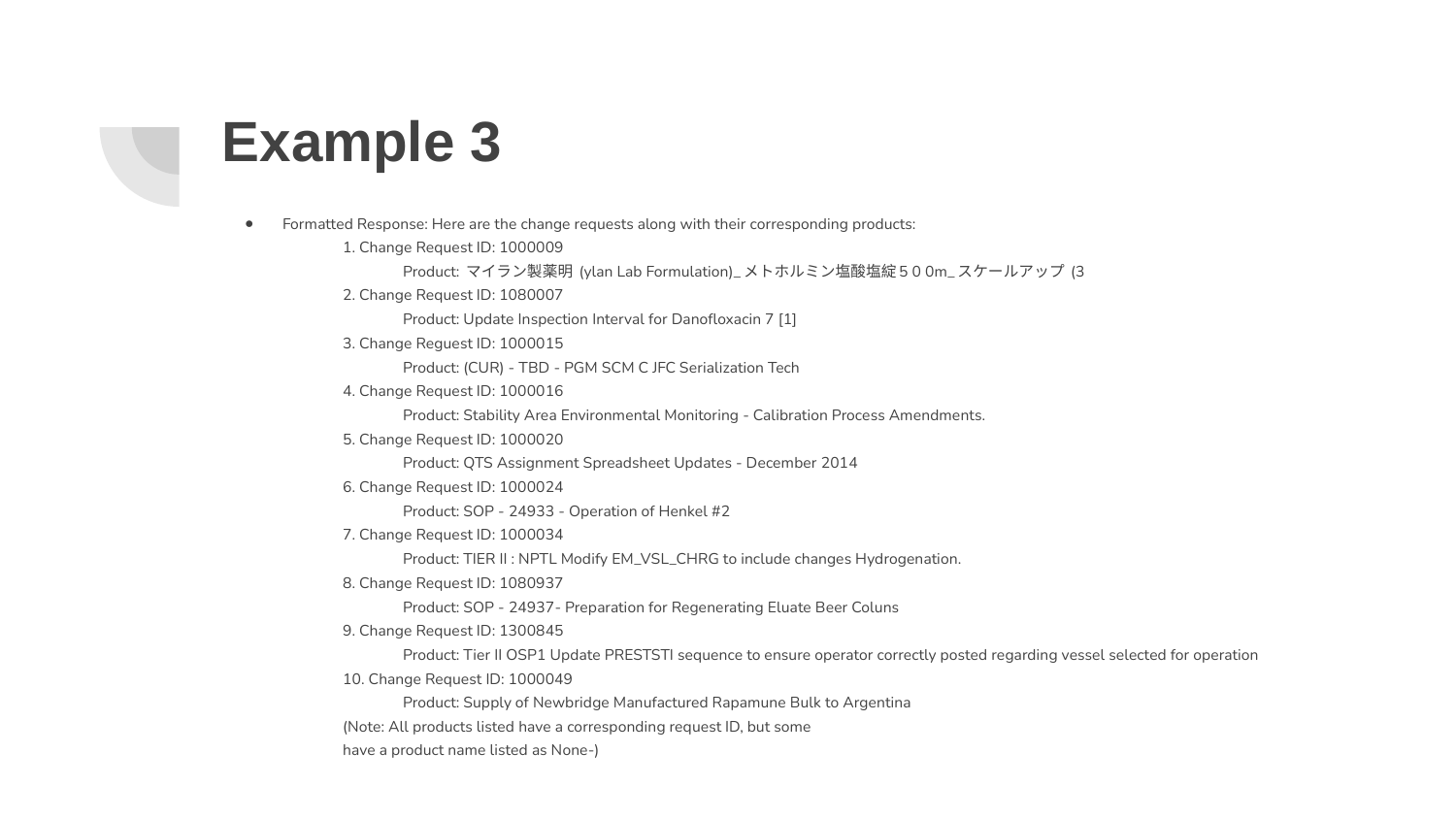

# Example 3
Formatted Response: Here are the change requests along with their corresponding products:
1. Change Request ID: 1000009
Product: マイラン製薬明 (ylan Lab Formulation)_メトホルミン塩酸塩綻5 0 0m_スケールアップ (3
2. Change Request ID: 1080007
Product: Update Inspection Interval for Danofloxacin 7 [1]
3. Change Reguest ID: 1000015
Product: (CUR) - TBD - PGM SCM C JFC Serialization Tech
4. Change Request ID: 1000016
Product: Stability Area Environmental Monitoring - Calibration Process Amendments.
5. Change Request ID: 1000020
Product: QTS Assignment Spreadsheet Updates - December 2014
6. Change Request ID: 1000024
Product: SOP - 24933 - Operation of Henkel #2
7. Change Request ID: 1000034
Product: TIER II : NPTL Modify EM_VSL_CHRG to include changes Hydrogenation.
8. Change Request ID: 1080937
Product: SOP - 24937- Preparation for Regenerating Eluate Beer Coluns
9. Change Request ID: 1300845
Product: Tier II OSP1 Update PRESTSTI sequence to ensure operator correctly posted regarding vessel selected for operation
10. Change Request ID: 1000049
Product: Supply of Newbridge Manufactured Rapamune Bulk to Argentina
(Note: All products listed have a corresponding request ID, but some
have a product name listed as None-)